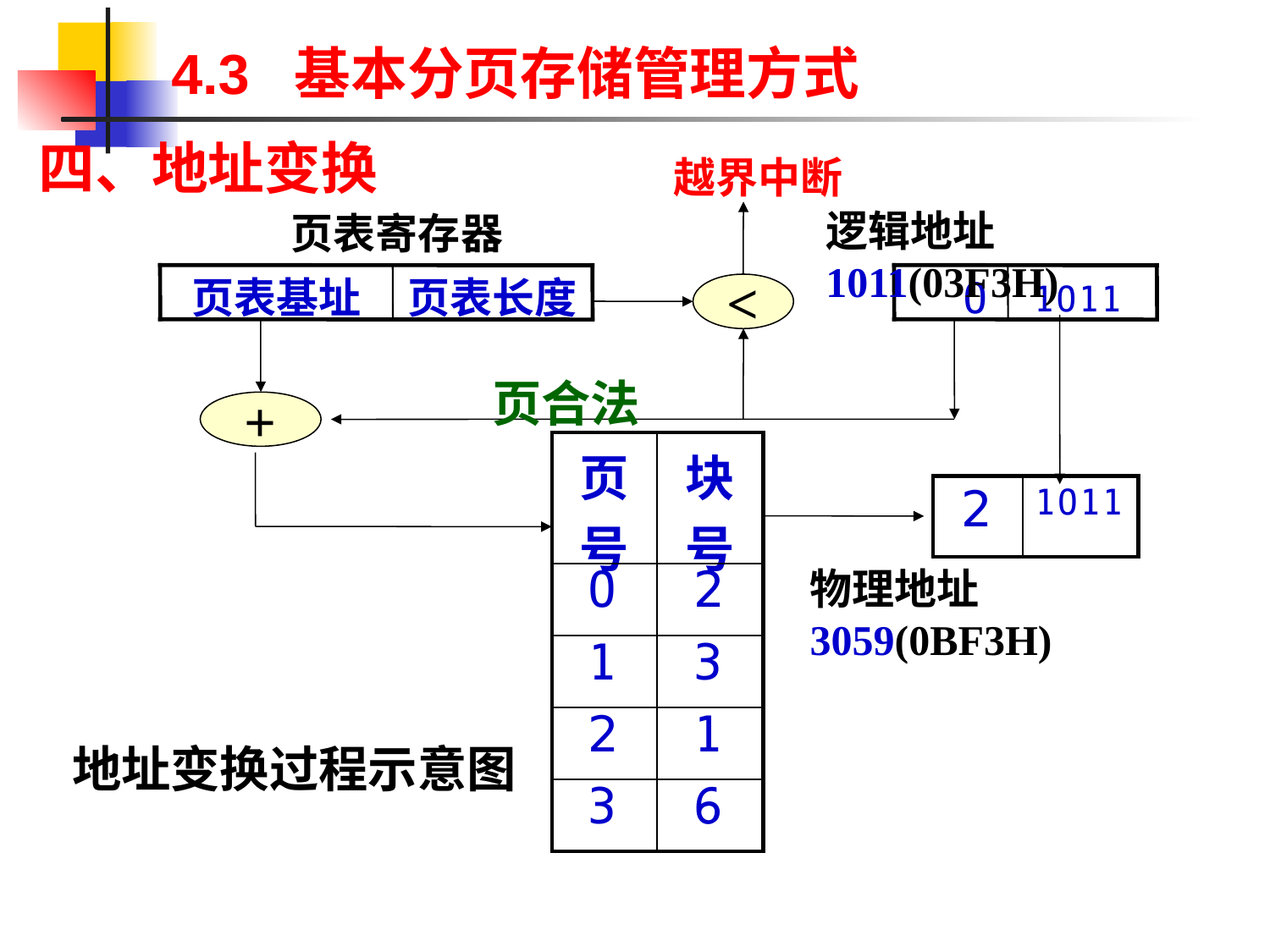

4.3  基本分页存储管理方式
四、地址变换
越界中断
逻辑地址1011(03F3H)
页表寄存器

页表基址
页表长度
0
1011

<

页合法
+

| 页号 | 块号 |
| --- | --- |
| 0 | 2 |
| 1 | 3 |
| 2 | 1 |
| 3 | 6 |

| 2 | 1011 |
| --- | --- |

物理地址3059(0BF3H)
地址变换过程示意图